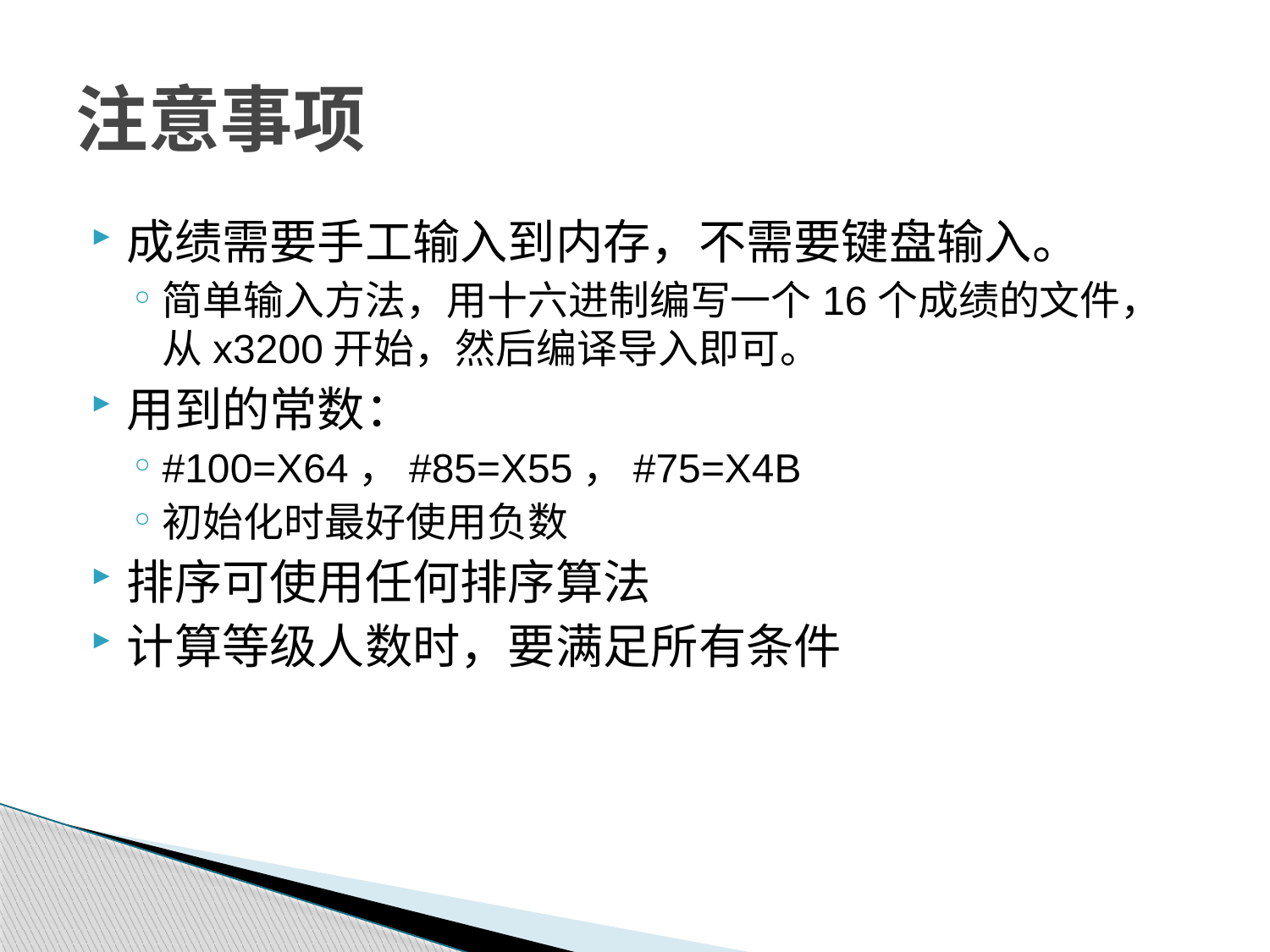

# 注意事项
成绩需要手工输入到内存，不需要键盘输入。
简单输入方法，用十六进制编写一个16个成绩的文件，从x3200开始，然后编译导入即可。
用到的常数：
#100=X64，#85=X55，#75=X4B
初始化时最好使用负数
排序可使用任何排序算法
计算等级人数时，要满足所有条件